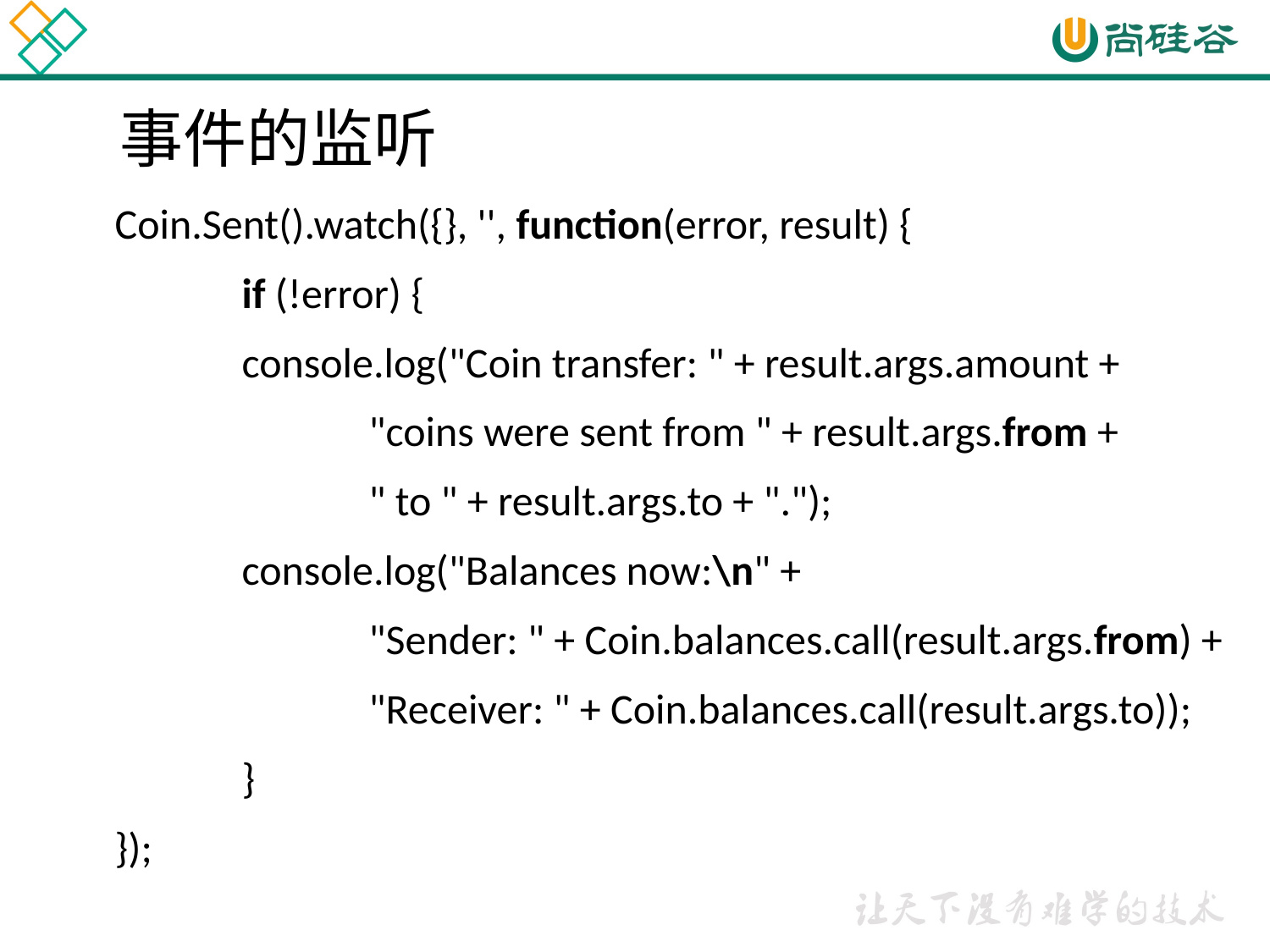

# 事件的监听
Coin.Sent().watch({}, '', function(error, result) {
	if (!error) {
	console.log("Coin transfer: " + result.args.amount +
		"coins were sent from " + result.args.from +
		" to " + result.args.to + ".");
	console.log("Balances now:\n" +
		"Sender: " + Coin.balances.call(result.args.from) +
		"Receiver: " + Coin.balances.call(result.args.to));
	}
});